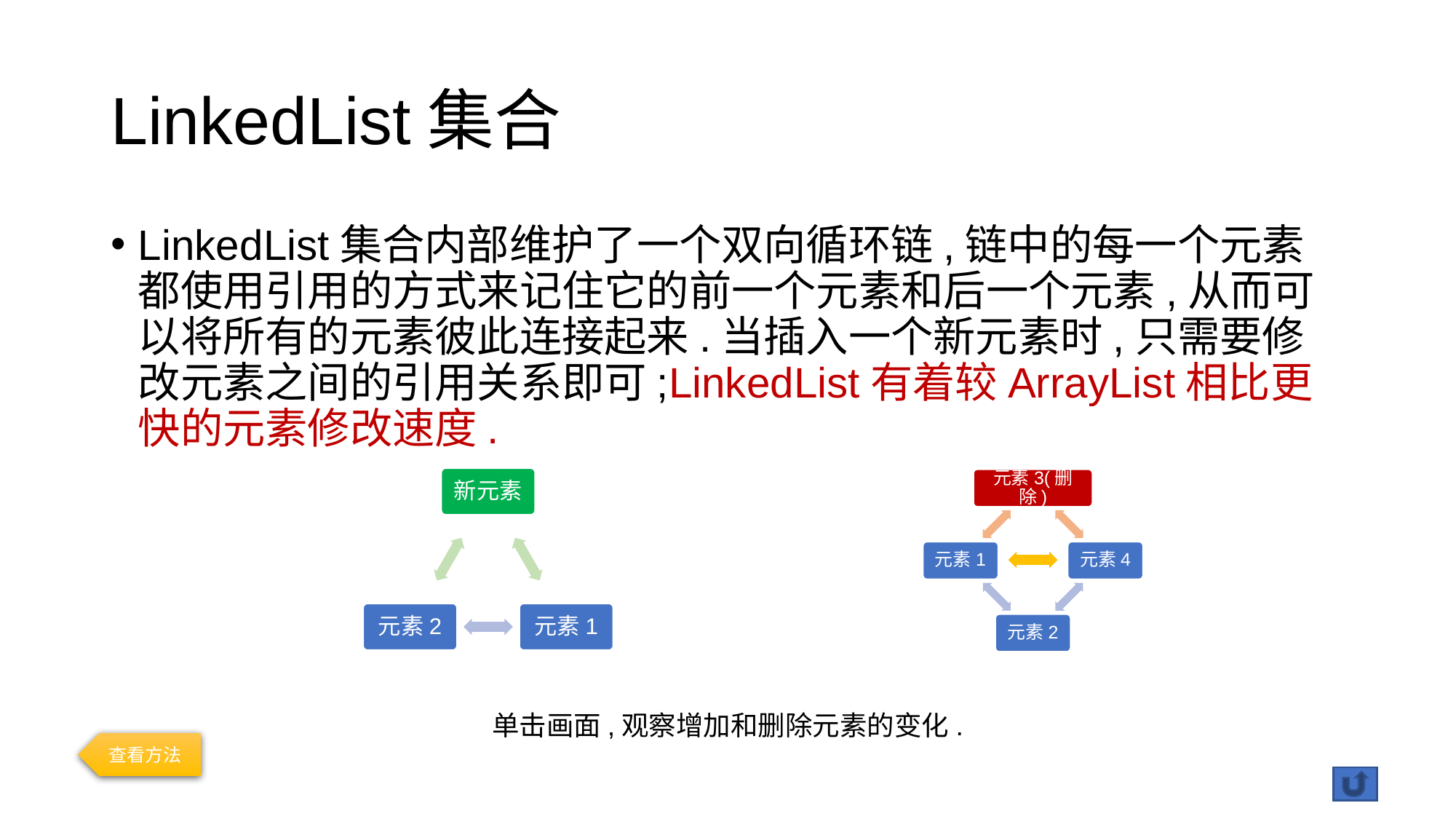

# LinkedList集合
LinkedList集合内部维护了一个双向循环链,链中的每一个元素都使用引用的方式来记住它的前一个元素和后一个元素,从而可以将所有的元素彼此连接起来.当插入一个新元素时,只需要修改元素之间的引用关系即可;LinkedList有着较ArrayList相比更快的元素修改速度.
新元素
元素3(删除)

元素1
元素4

元素2
元素1
元素2

单击画面,观察增加和删除元素的变化.
查看方法